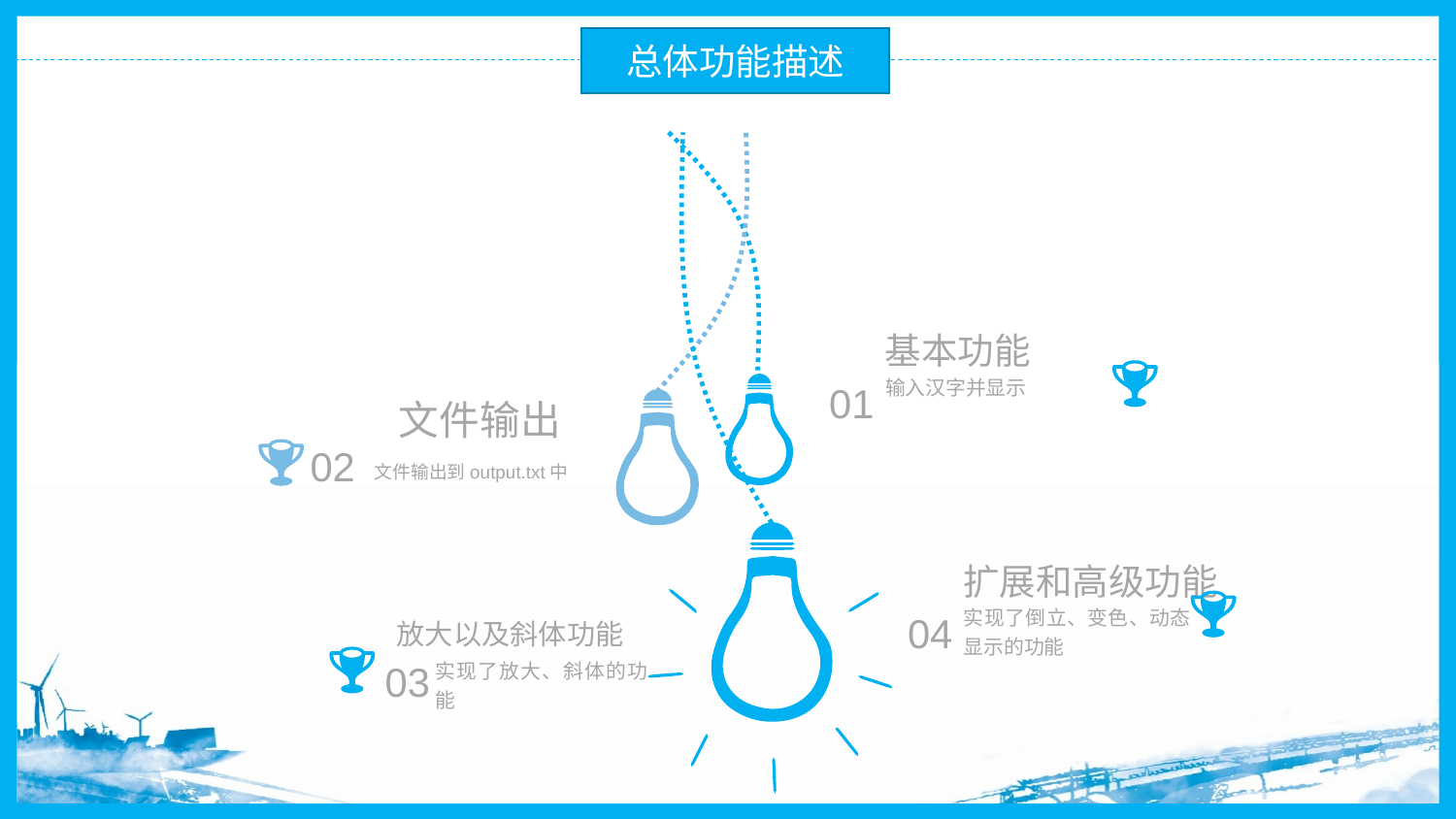

总体功能描述

基本功能

01
输入汉字并显示

文件输出

02

文件输出到output.txt中

扩展和高级功能

04
实现了倒立、变色、动态显示的功能
放大以及斜体功能
03

实现了放大、斜体的功能